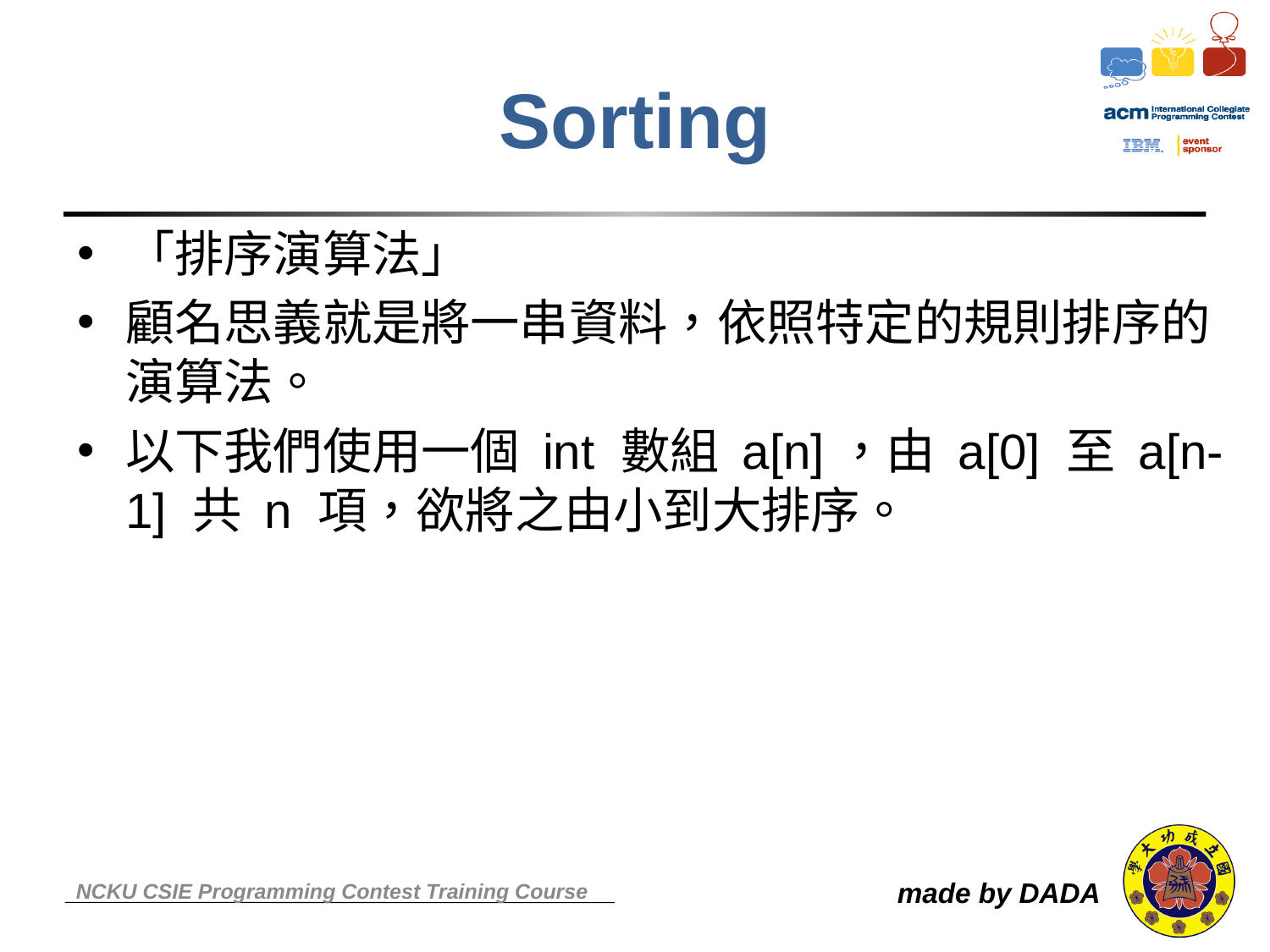

# Sorting
「排序演算法」
顧名思義就是將一串資料，依照特定的規則排序的演算法。
以下我們使用一個 int 數組 a[n]，由 a[0] 至 a[n-1] 共 n 項，欲將之由小到大排序。